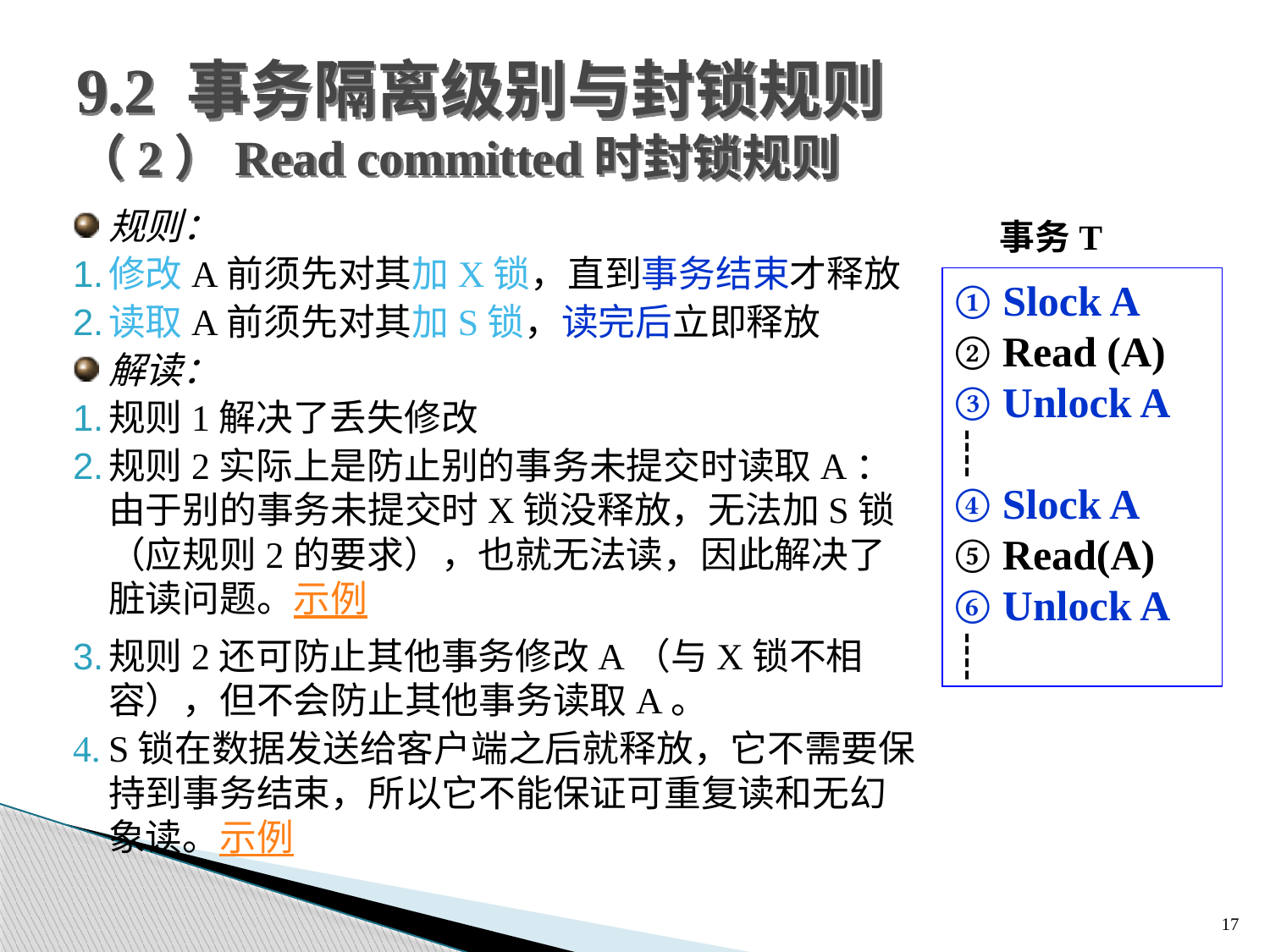

# 9.2 事务隔离级别与封锁规则 （2）Read committed时封锁规则
规则：
修改A前须先对其加X锁，直到事务结束才释放
读取A前须先对其加S锁，读完后立即释放
解读：
规则1解决了丢失修改
规则2实际上是防止别的事务未提交时读取A：由于别的事务未提交时X锁没释放，无法加S锁（应规则2的要求），也就无法读，因此解决了脏读问题。示例
规则2还可防止其他事务修改A（与X锁不相容），但不会防止其他事务读取A。
S锁在数据发送给客户端之后就释放，它不需要保持到事务结束，所以它不能保证可重复读和无幻象读。示例
事务T
① Slock A
② Read (A)
③ Unlock A
┊
④ Slock A
⑤ Read(A)
⑥ Unlock A
┊
17